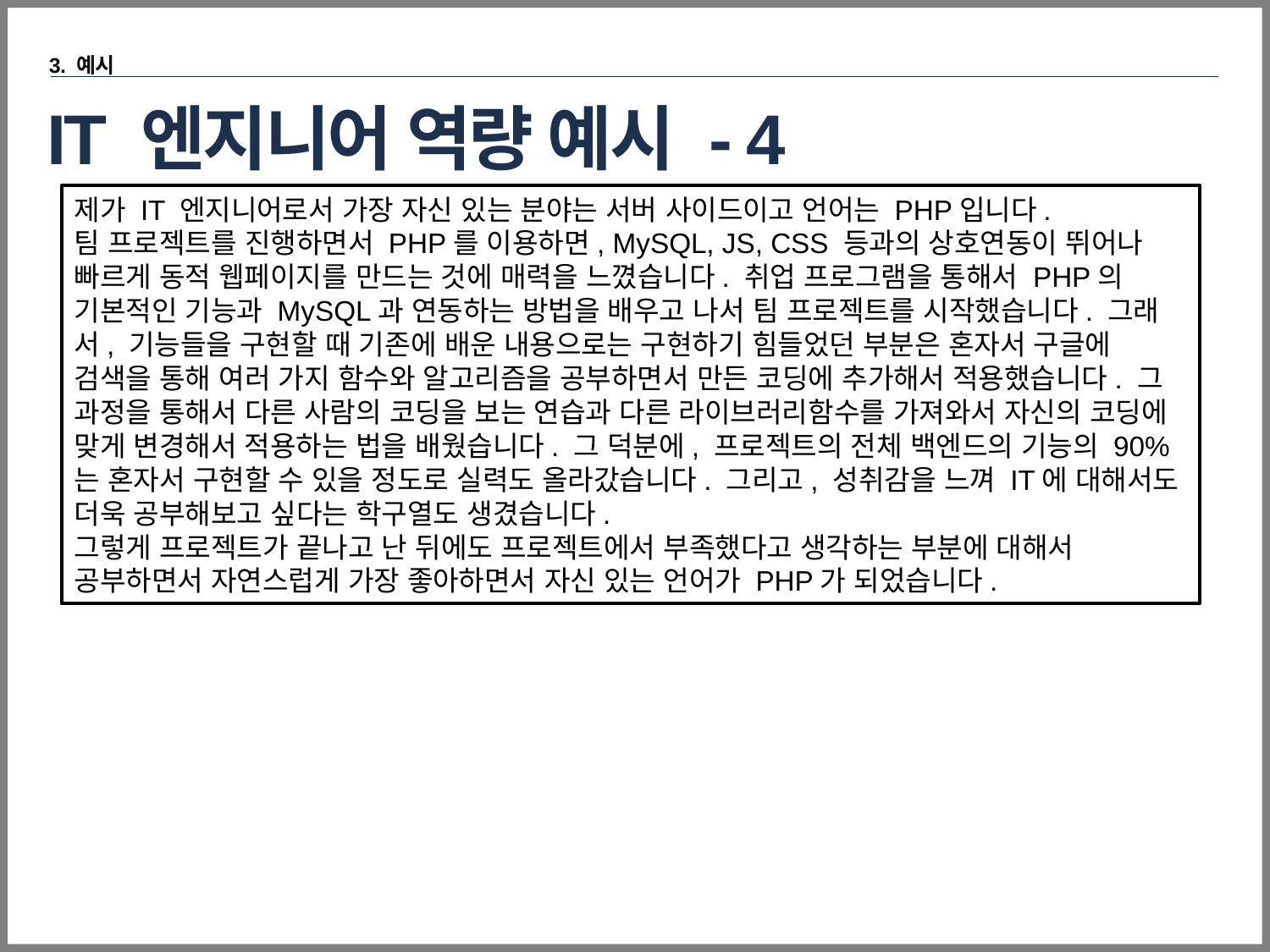

3. 예시
# IT 엔지니어 역량 예시 - 4
제가 IT 엔지니어로서 가장 자신 있는 분야는 서버 사이드이고 언어는 PHP입니다.
팀 프로젝트를 진행하면서 PHP를 이용하면, MySQL, JS, CSS 등과의 상호연동이 뛰어나 빠르게 동적 웹페이지를 만드는 것에 매력을 느꼈습니다. 취업 프로그램을 통해서 PHP의 기본적인 기능과 MySQL과 연동하는 방법을 배우고 나서 팀 프로젝트를 시작했습니다. 그래서, 기능들을 구현할 때 기존에 배운 내용으로는 구현하기 힘들었던 부분은 혼자서 구글에 검색을 통해 여러 가지 함수와 알고리즘을 공부하면서 만든 코딩에 추가해서 적용했습니다. 그 과정을 통해서 다른 사람의 코딩을 보는 연습과 다른 라이브러리함수를 가져와서 자신의 코딩에 맞게 변경해서 적용하는 법을 배웠습니다. 그 덕분에, 프로젝트의 전체 백엔드의 기능의 90%는 혼자서 구현할 수 있을 정도로 실력도 올라갔습니다. 그리고, 성취감을 느껴 IT에 대해서도 더욱 공부해보고 싶다는 학구열도 생겼습니다.
그렇게 프로젝트가 끝나고 난 뒤에도 프로젝트에서 부족했다고 생각하는 부분에 대해서 공부하면서 자연스럽게 가장 좋아하면서 자신 있는 언어가 PHP가 되었습니다.